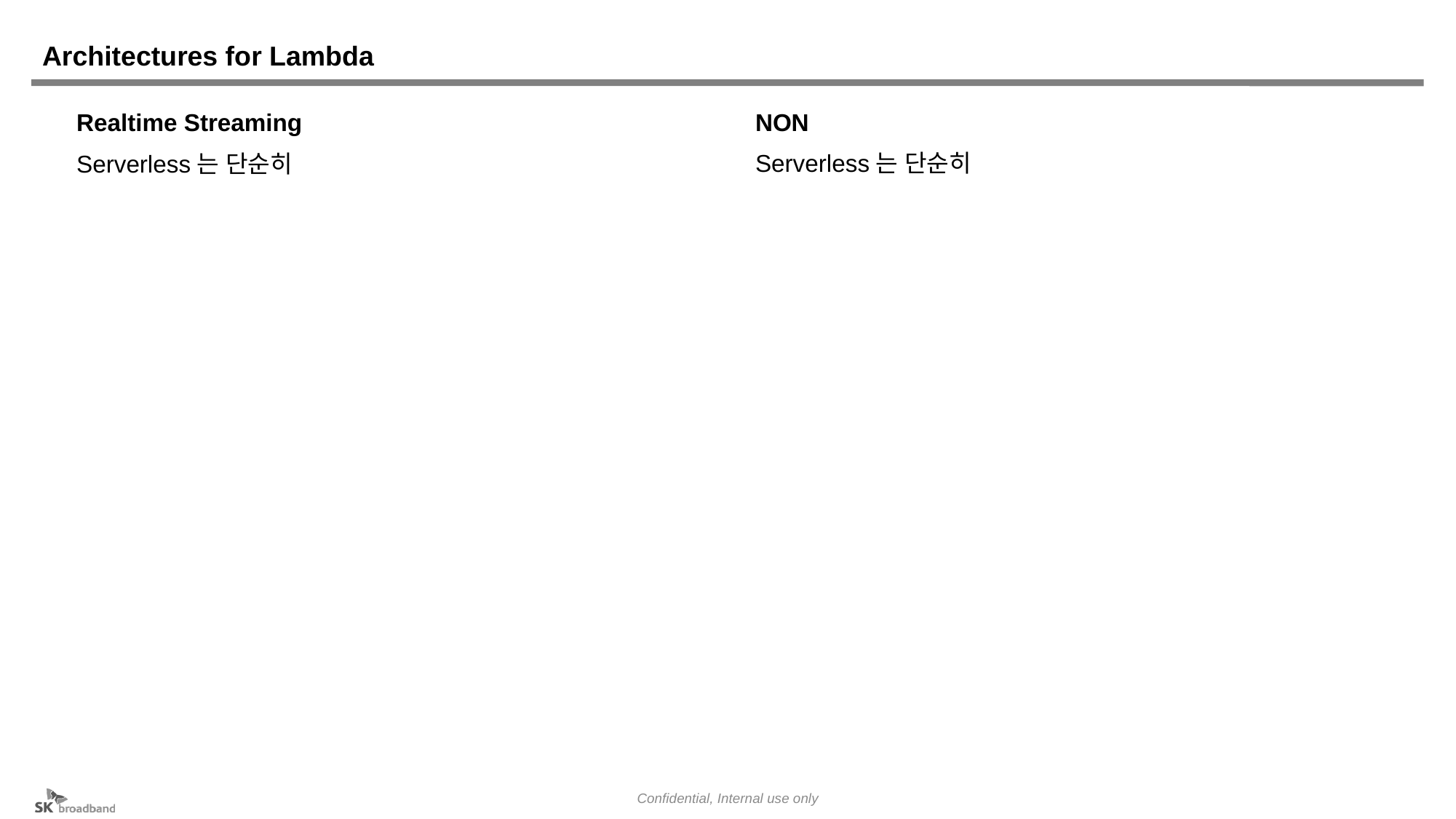

# Architectures for Lambda
Realtime Streaming
Serverless는 단순히
NON
Serverless는 단순히
Confidential, Internal use only